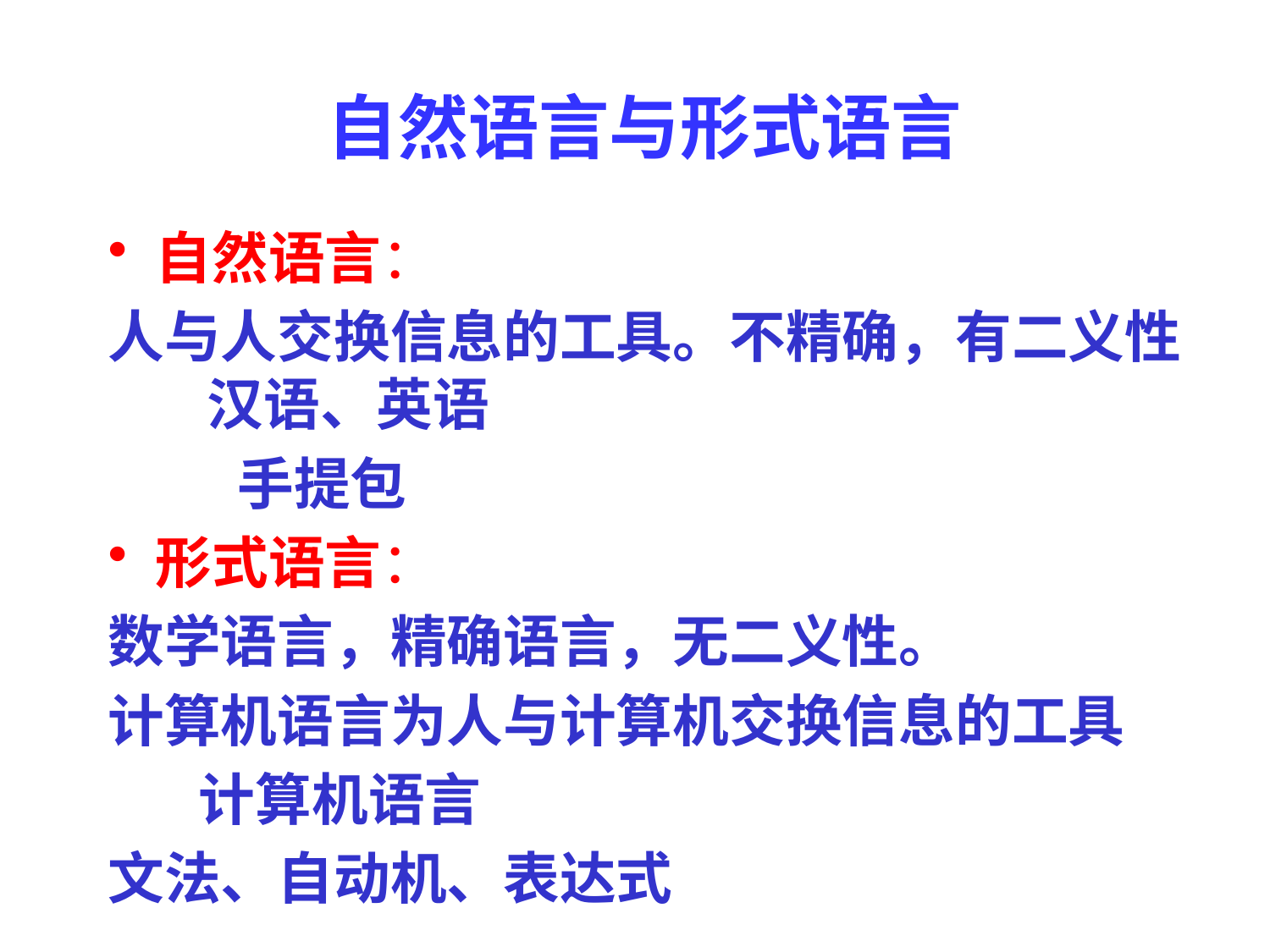

# 自然语言与形式语言
自然语言：
人与人交换信息的工具。不精确，有二义性       汉语、英语
         手提包
形式语言：
数学语言，精确语言，无二义性。
计算机语言为人与计算机交换信息的工具
      计算机语言
文法、自动机、表达式